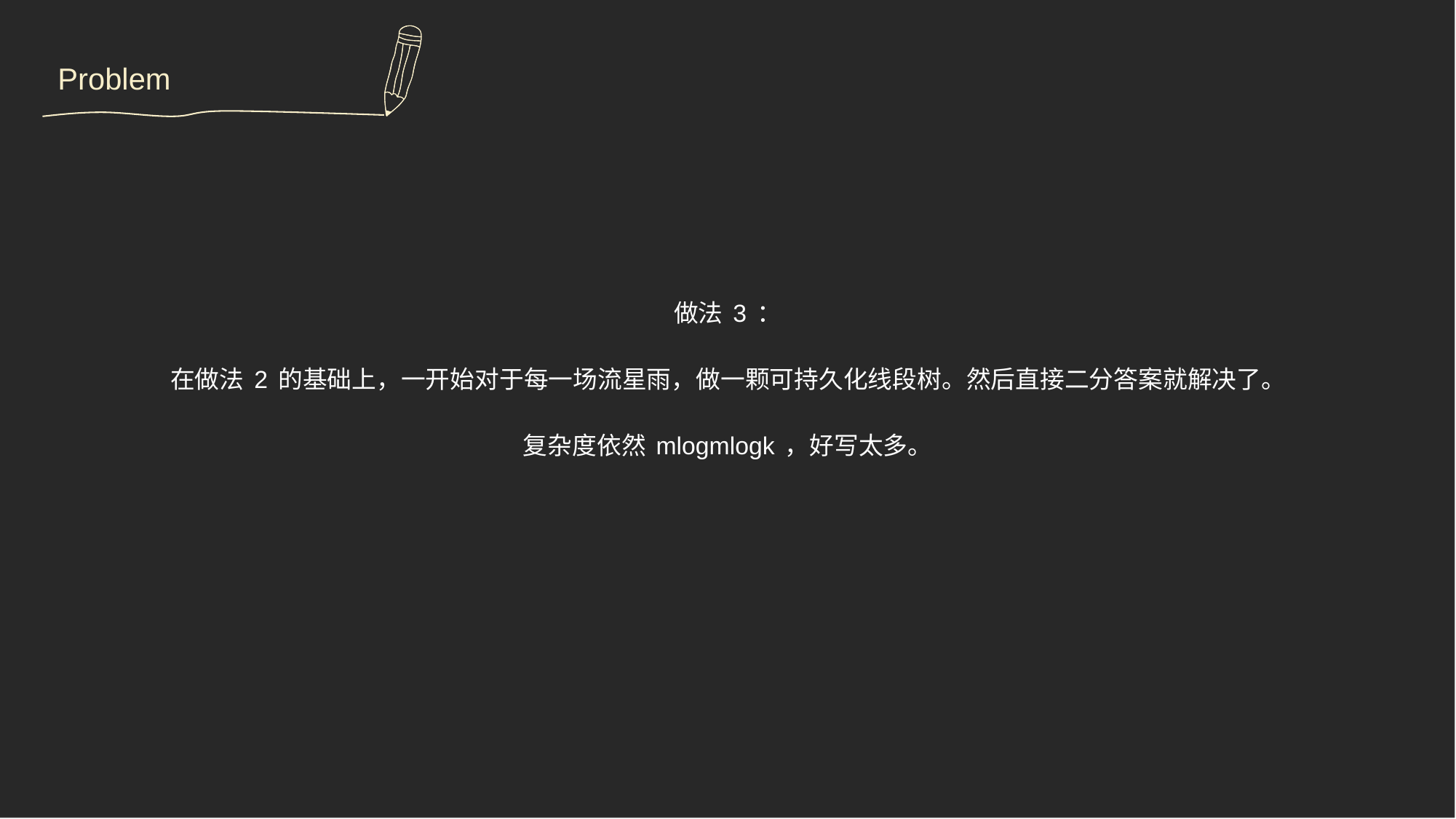

Problem

做法3：
在做法2的基础上，一开始对于每一场流星雨，做一颗可持久化线段树。然后直接二分答案就解决了。
复杂度依然mlogmlogk，好写太多。